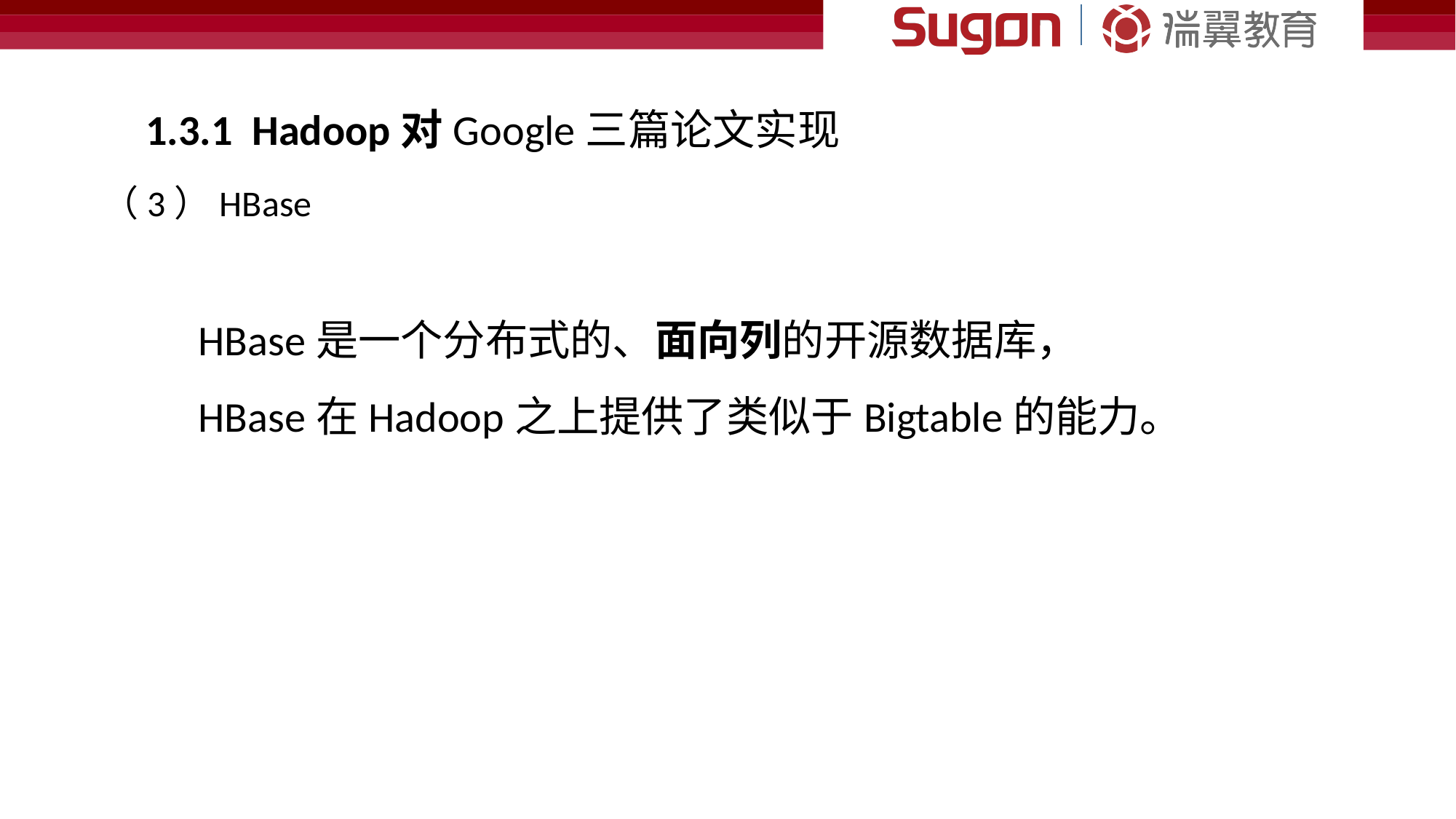

1.3.1  Hadoop对Google三篇论文实现
（3）HBase
HBase是一个分布式的、面向列的开源数据库，
HBase在Hadoop之上提供了类似于Bigtable的能力。